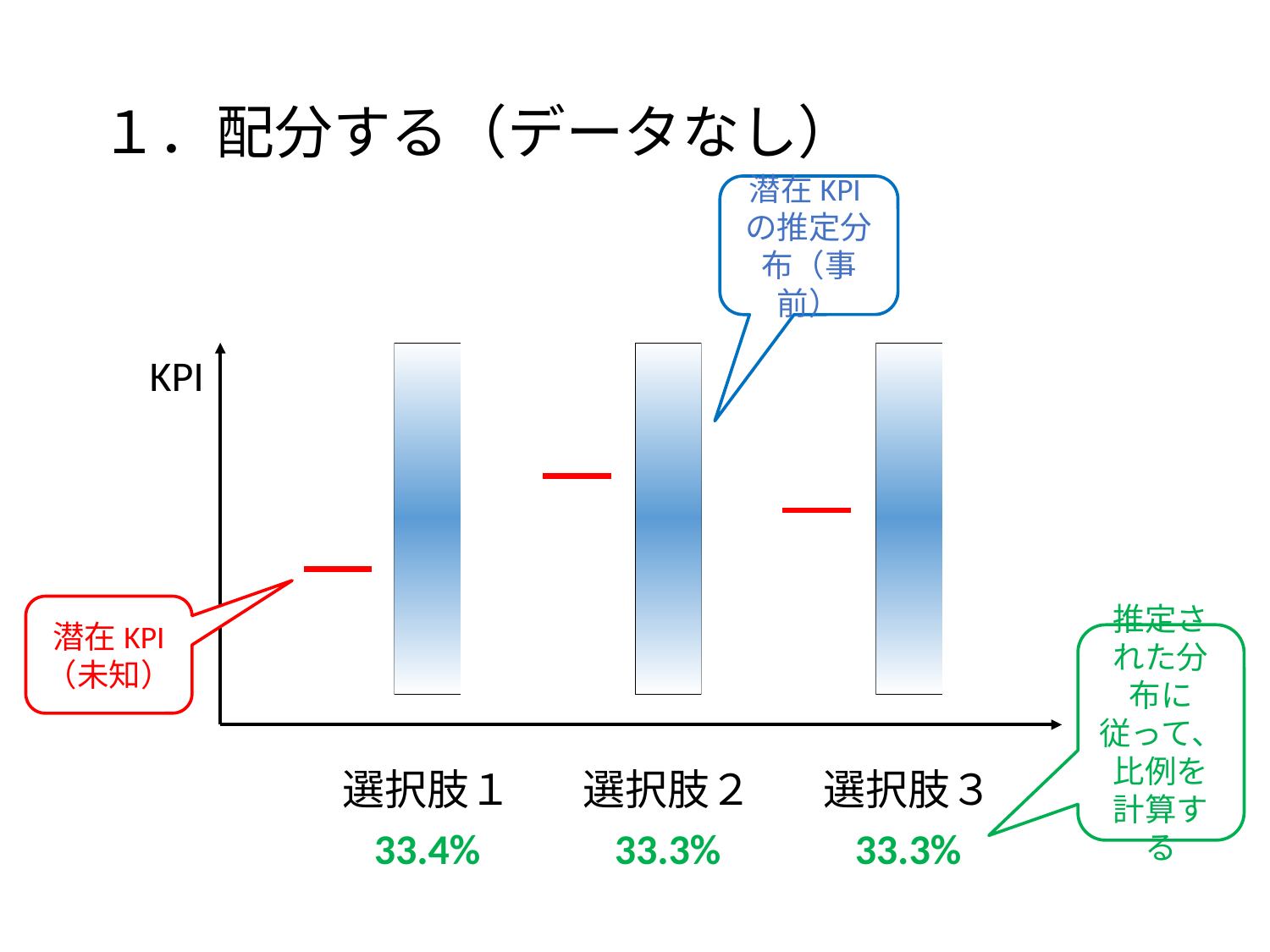

# １．配分する（データなし）
潜在KPIの推定分布（事前）
KPI

潜在KPI
（未知）
推定された分布に従って、比例を計算する
選択肢３
選択肢２
選択肢１
33.3%
33.3%
33.4%